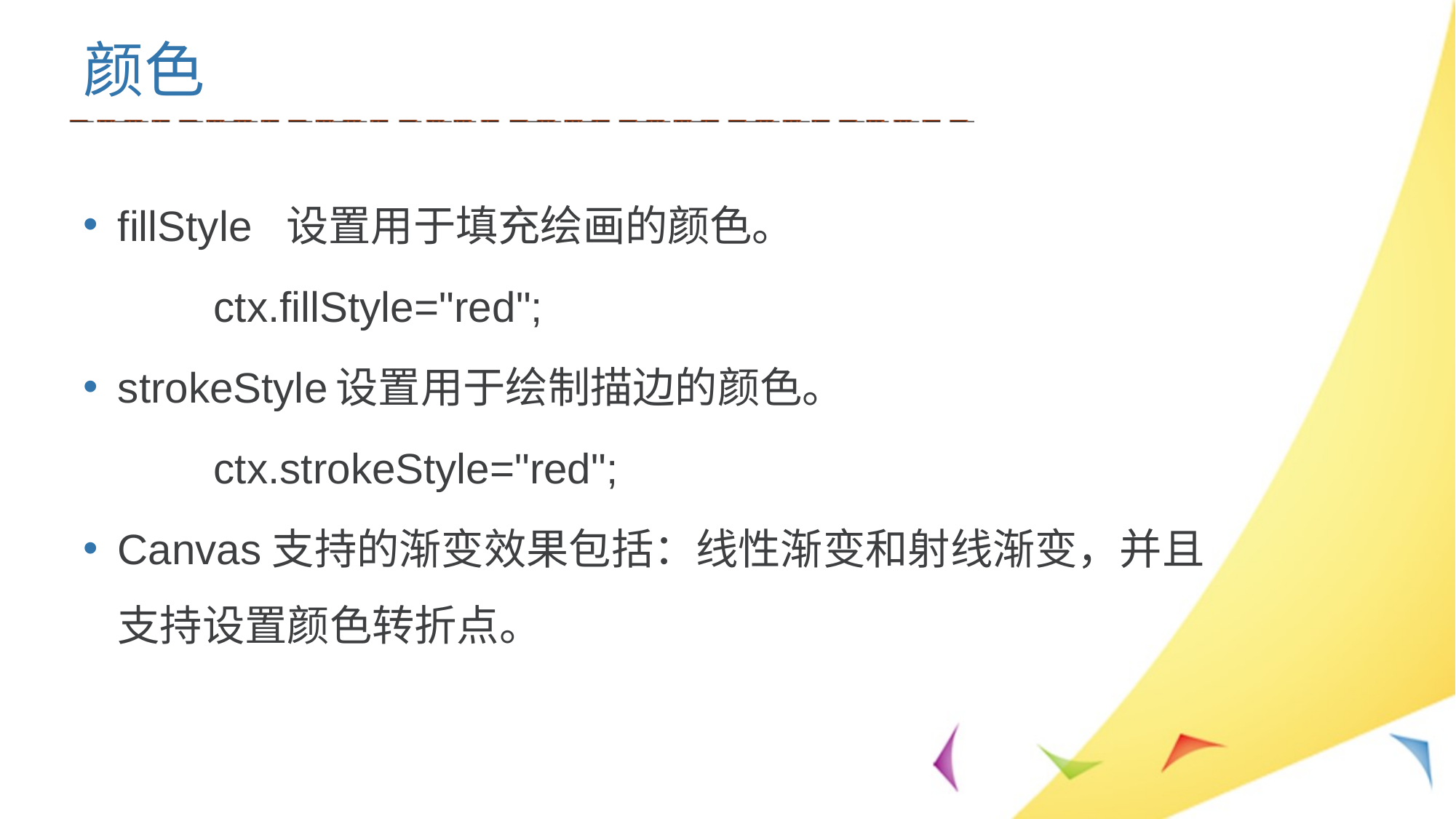

# 颜色
fillStyle  设置用于填充绘画的颜色。
           ctx.fillStyle="red";
strokeStyle	设置用于绘制描边的颜色。
           ctx.strokeStyle="red";
Canvas支持的渐变效果包括：线性渐变和射线渐变，并且支持设置颜色转折点。